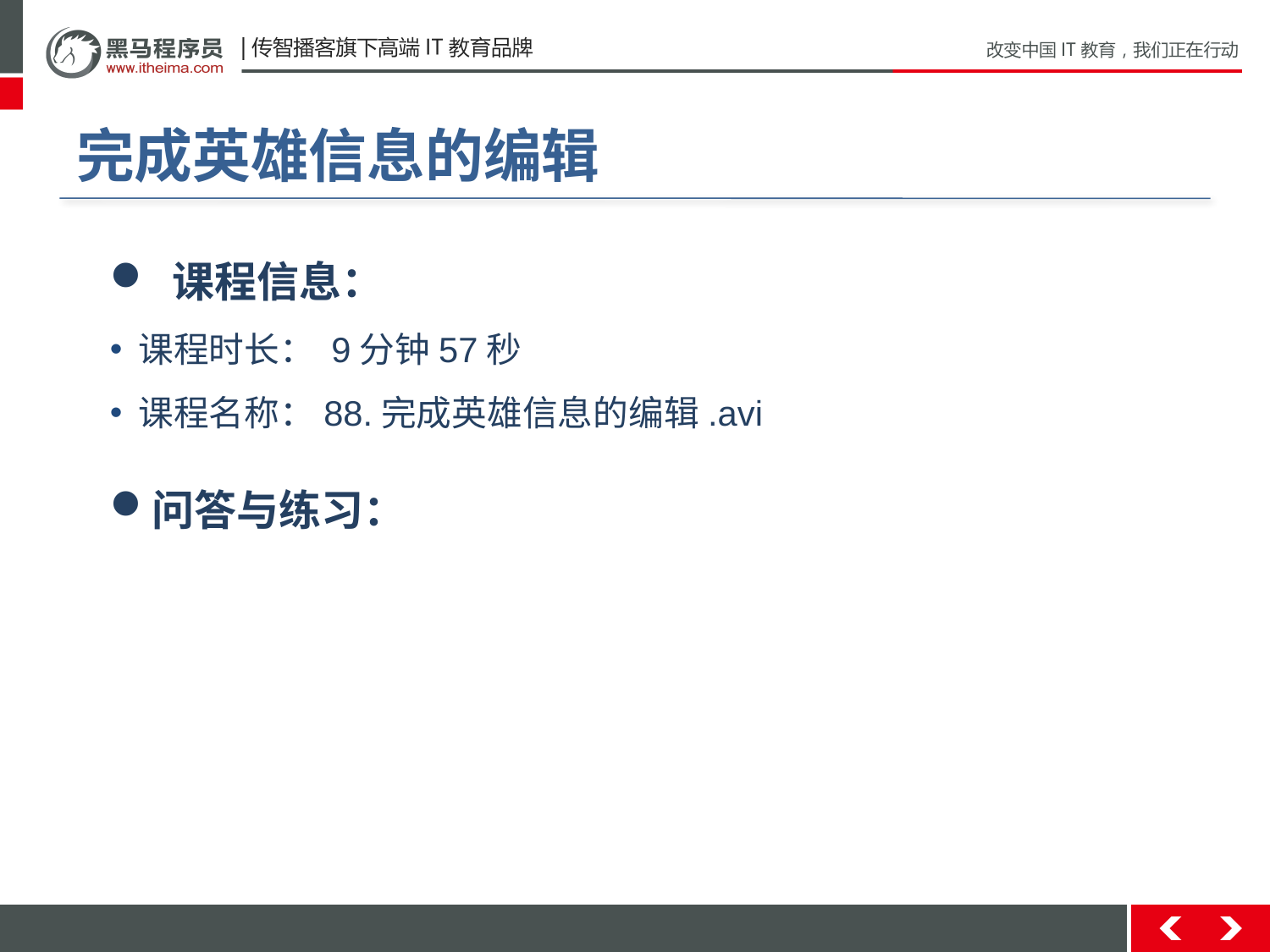

# 完成英雄信息的编辑
 课程信息：
 课程时长： 9分钟57秒
 课程名称：88.完成英雄信息的编辑.avi
问答与练习：